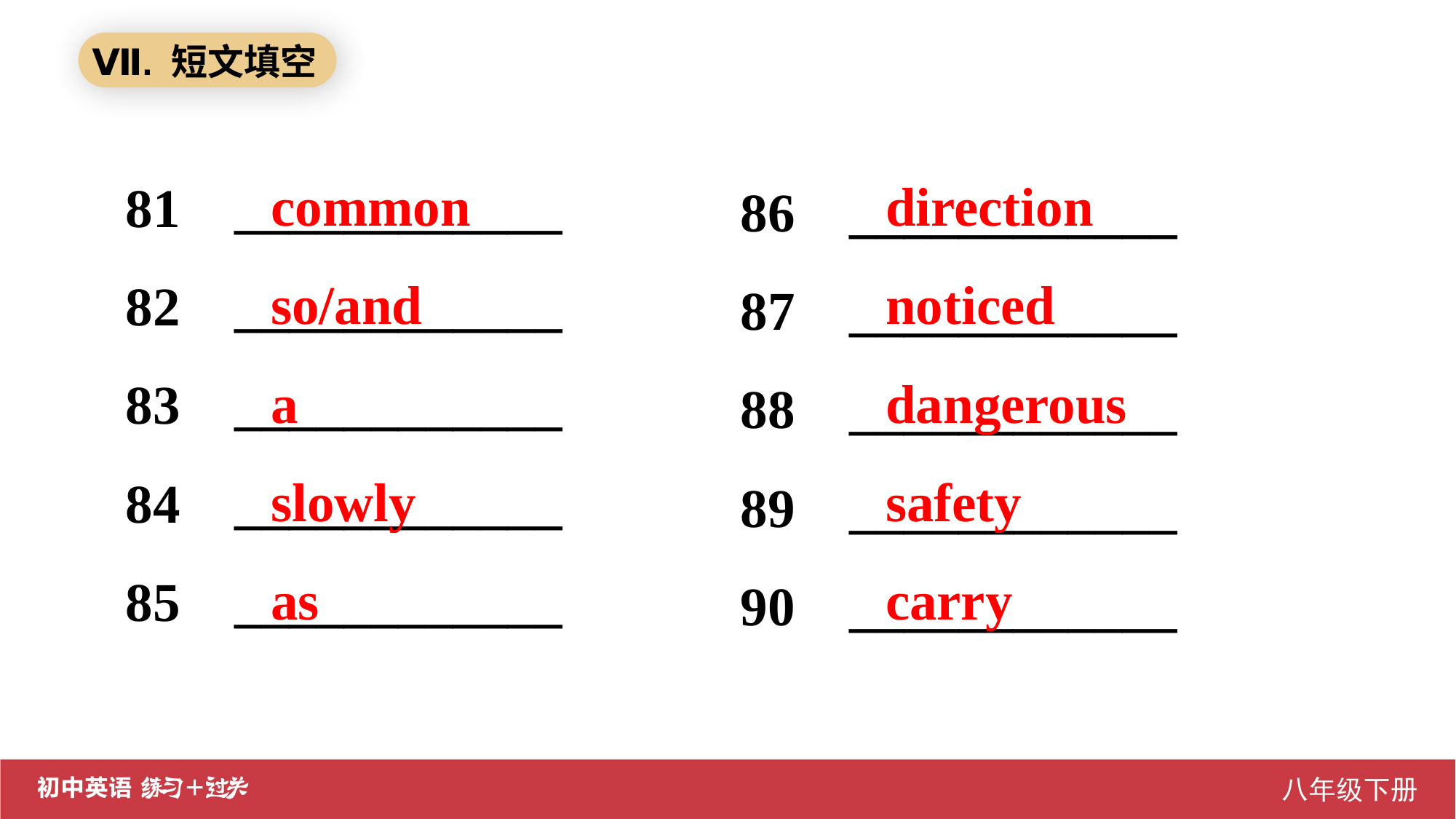

Ⅶ. 短文填空
common
so/and
a
slowly
as
direction
noticed
dangerous
safety
carry
81    ____________
82    ____________
83    ____________
84    ____________
85    ____________
86    ____________
87    ____________
88    ____________
89    ____________
90    ____________